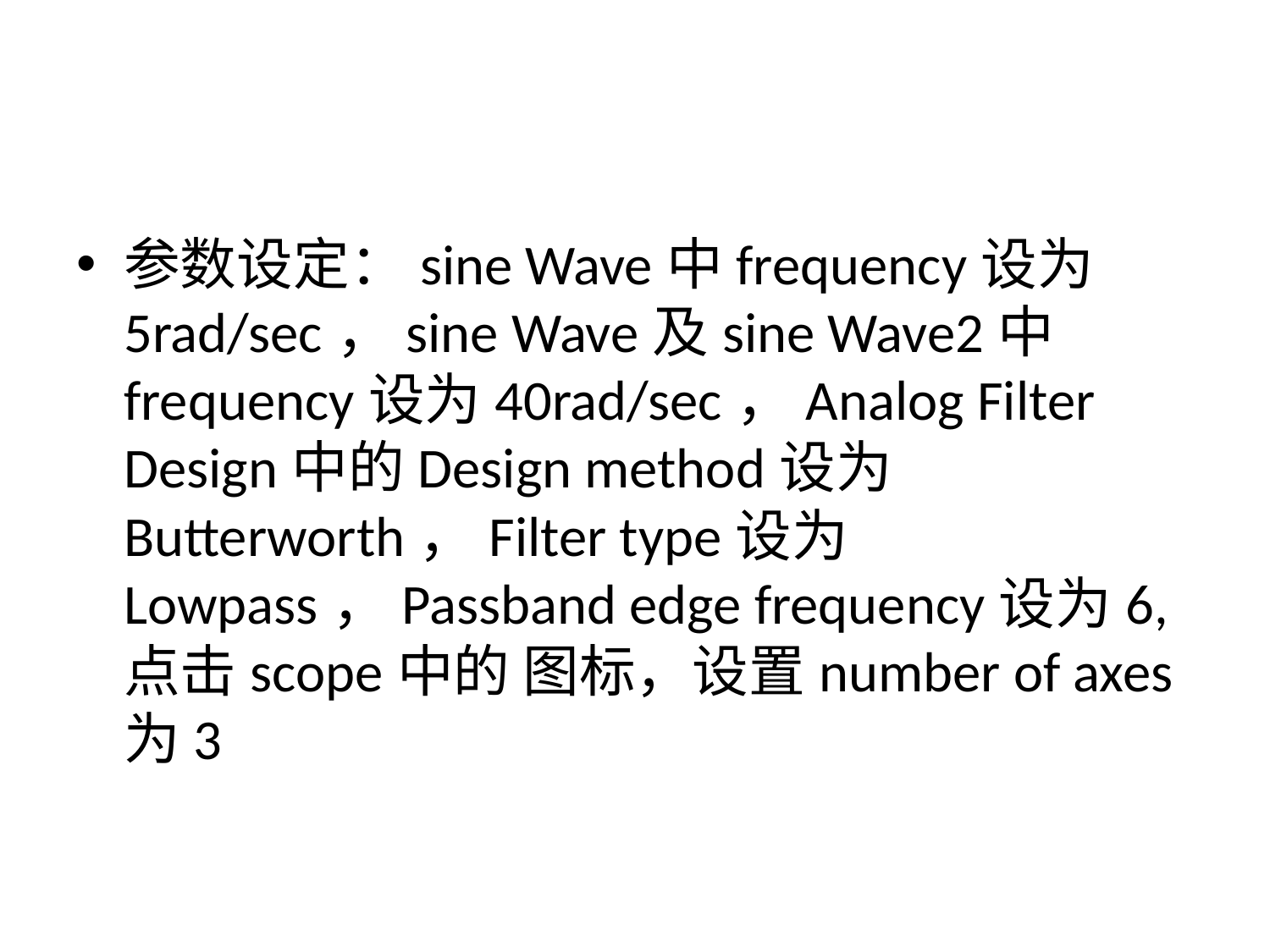

#
参数设定：sine Wave中frequency设为5rad/sec，sine Wave及sine Wave2中frequency设为40rad/sec，Analog Filter Design中的Design method设为Butterworth，Filter type设为Lowpass，Passband edge frequency设为6,点击scope中的 图标，设置number of axes为3